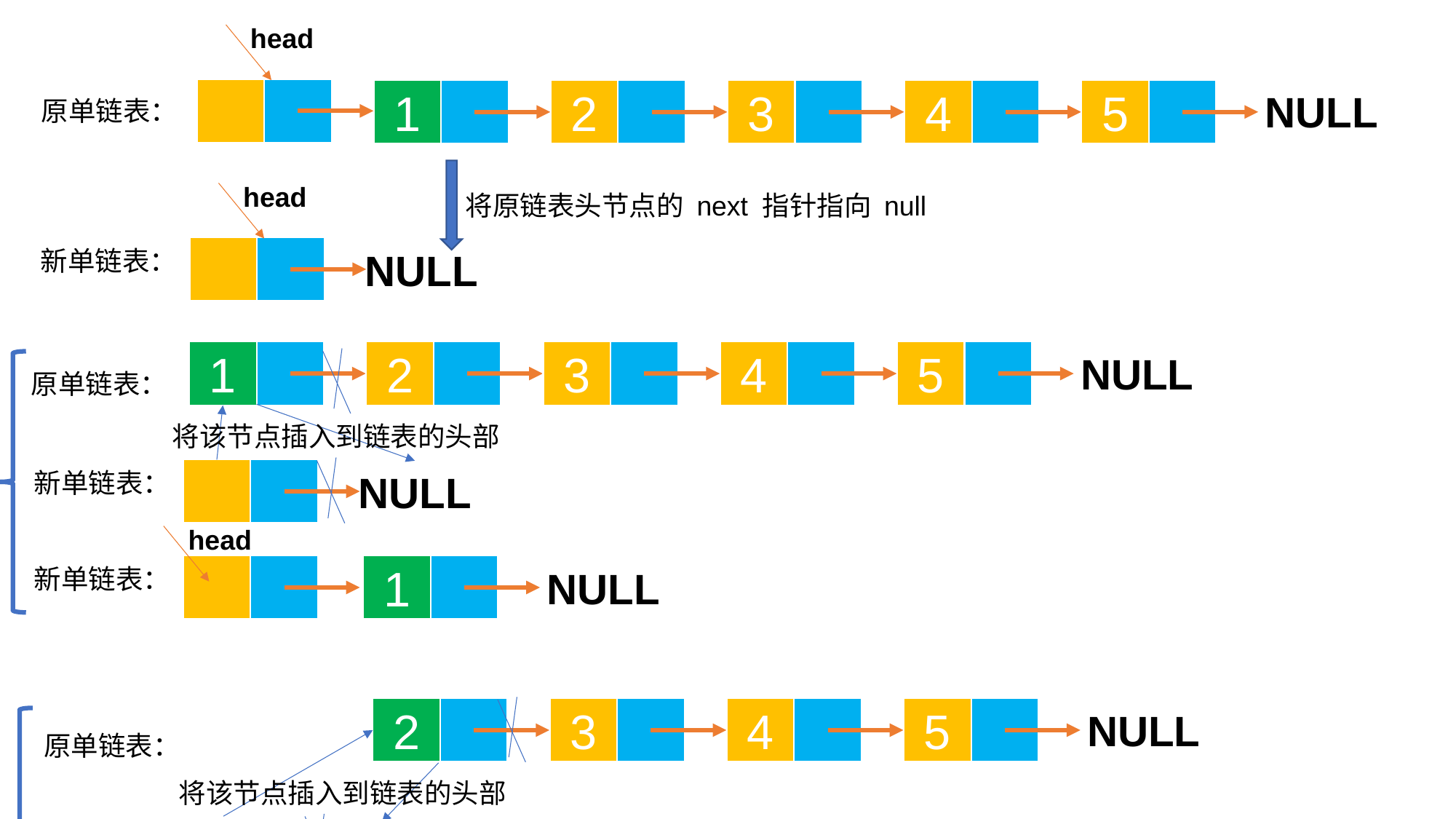

head

1

2

3

4

5

NULL
原单链表：

head
将原链表头节点的 next 指针指向 null

新单链表：
NULL
1

2

3

4

5

NULL

原单链表：
将该节点插入到链表的头部

新单链表：
NULL
head

1

新单链表：
NULL
2

3

4

5

NULL

原单链表：
将该节点插入到链表的头部
新单链表：

1

NULL
head
新单链表：

1

2

NULL
3

4

5

NULL

原单链表：
将该节点插入到链表的头部

新单链表：
1

2

NULL
head
新单链表：
1

2

NULL

3

4

5

NULL

原单链表：
将该节点插入到链表的头部
1

2

NULL

3

新单链表：
head
1

2

新单链表：
NULL
3

4

5

NULL

原单链表：
将该节点插入到链表的头部
1

2

NULL
3

4

新单链表：
head
1

2

NULL
3

新单链表：
4

5

head
1

2

NULL
3

4

5

逆置后的单链表：